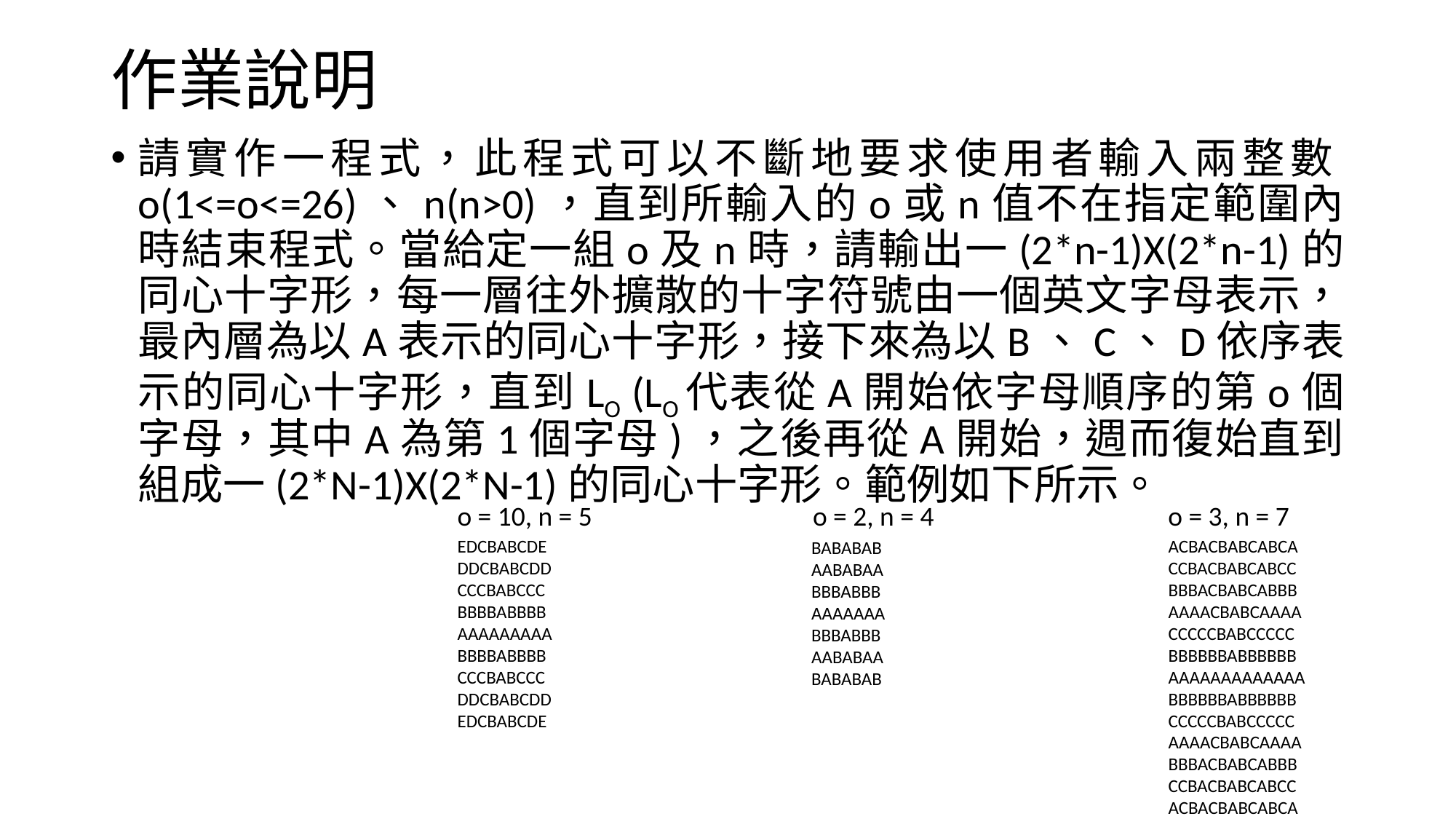

# 作業說明
請實作一程式，此程式可以不斷地要求使用者輸入兩整數o(1<=o<=26)、n(n>0)，直到所輸入的o或n值不在指定範圍內時結束程式。當給定一組o及n時，請輸出一(2*n-1)X(2*n-1)的同心十字形，每一層往外擴散的十字符號由一個英文字母表示，最內層為以A表示的同心十字形，接下來為以B、C、D依序表示的同心十字形，直到LO (LO代表從A開始依字母順序的第o個字母，其中A為第1個字母)，之後再從A開始，週而復始直到組成一(2*N-1)X(2*N-1)的同心十字形。範例如下所示。

o = 10, n = 5
o = 2, n = 4
o = 3, n = 7
EDCBABCDE
DDCBABCDD
CCCBABCCC
BBBBABBBB
AAAAAAAAA
BBBBABBBB
CCCBABCCC
DDCBABCDD
EDCBABCDE
ACBACBABCABCA
CCBACBABCABCC
BBBACBABCABBB
AAAACBABCAAAA
CCCCCBABCCCCC
BBBBBBABBBBBB
AAAAAAAAAAAAA
BBBBBBABBBBBB
CCCCCBABCCCCC
AAAACBABCAAAA
BBBACBABCABBB
CCBACBABCABCC
ACBACBABCABCA
BABABAB
AABABAA
BBBABBB
AAAAAAA
BBBABBB
AABABAA
BABABAB